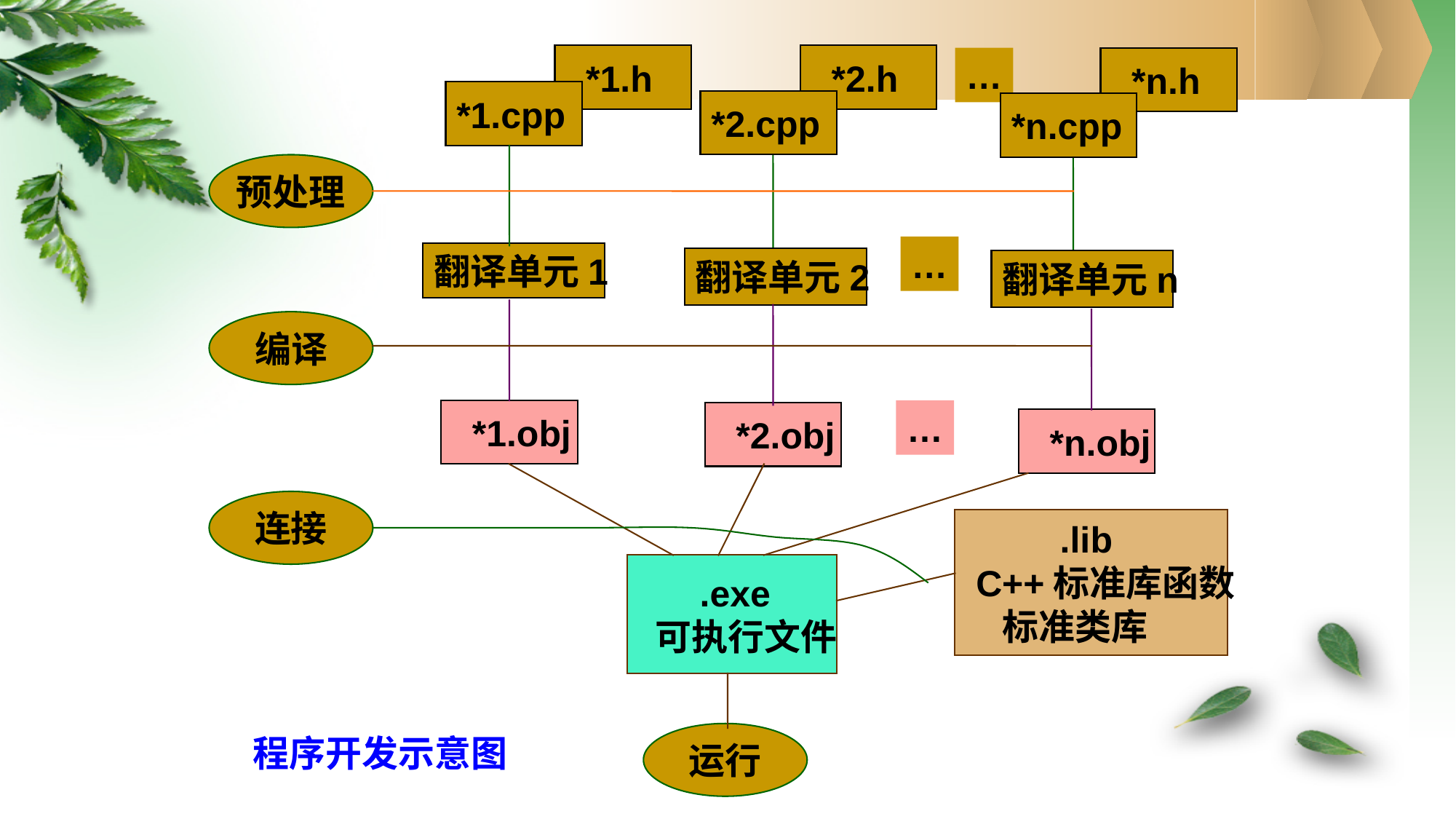

*1.h
*1.cpp
  *2.h
*2.cpp
…
  *n.h
*n.cpp

预处理

…
翻译单元1
翻译单元2
翻译单元n

编译

  *1.obj
…
  *2.obj
  *n.obj

连接

　      .lib
 C++标准库函数
　标准类库
　  .exe
 可执行文件

运行
程序开发示意图